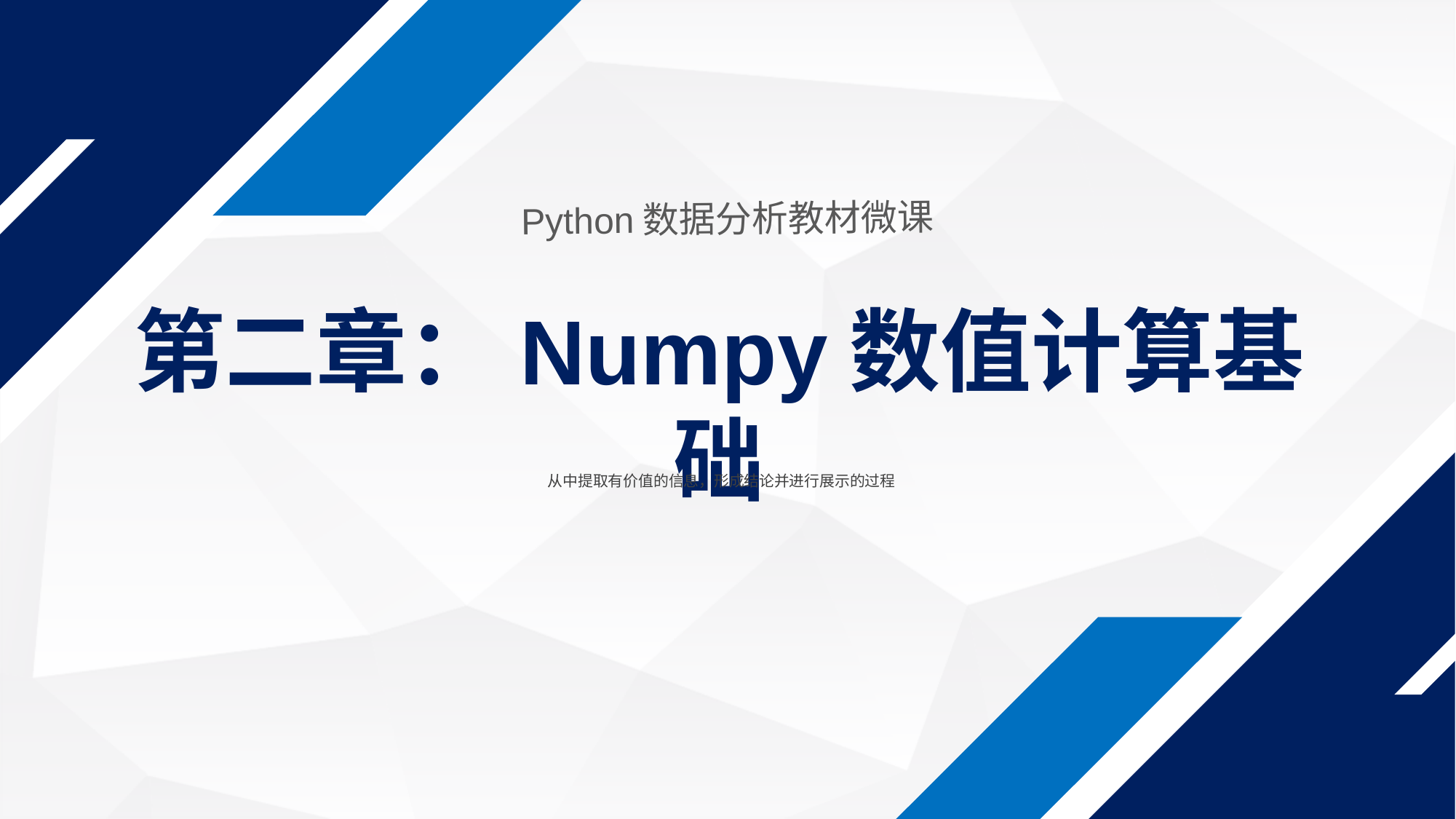

Python数据分析教材微课
第二章：Numpy数值计算基础

从中提取有价值的信息，形成结论并进行展示的过程